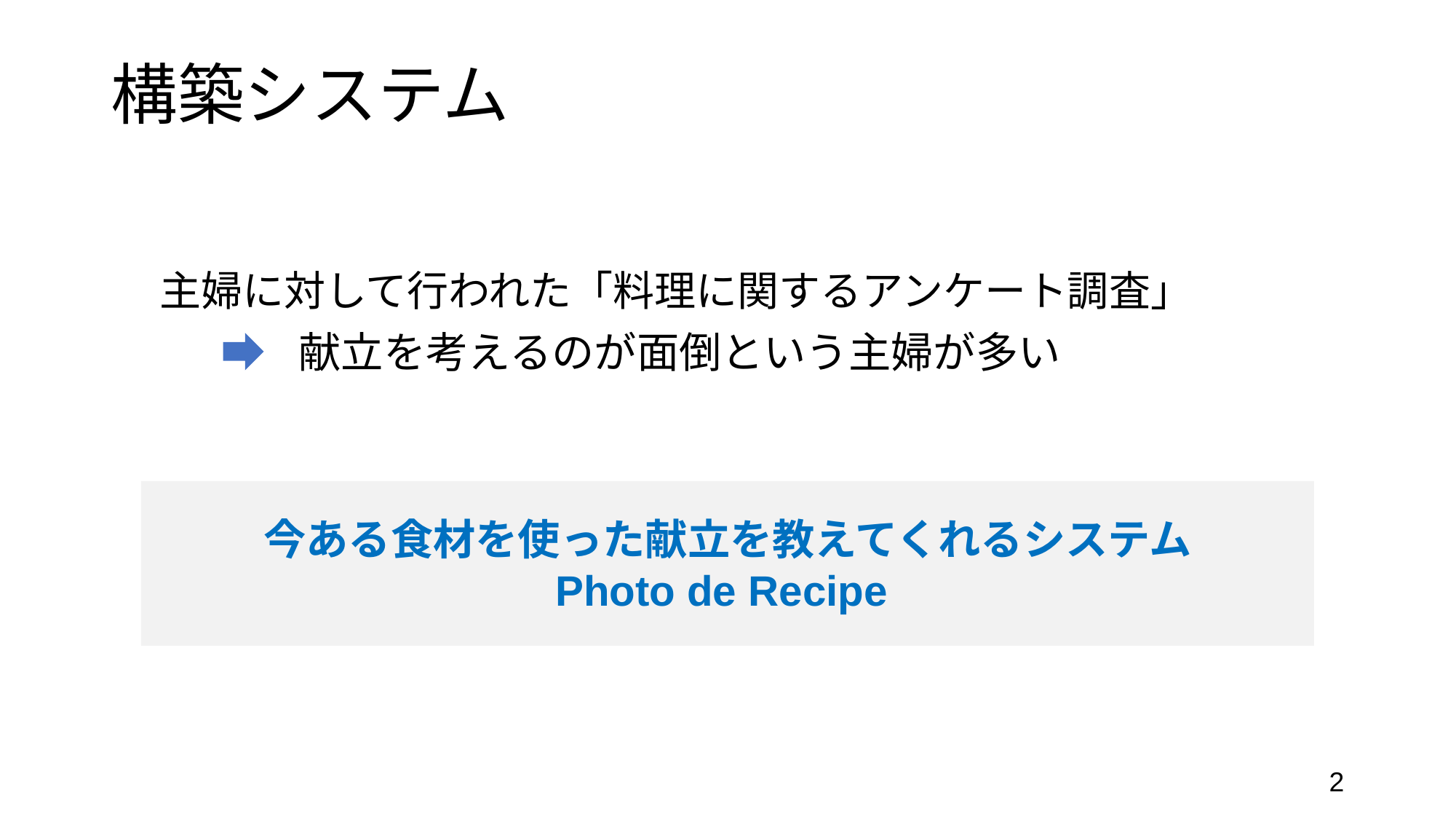

# 構築システム
主婦に対して行われた「料理に関するアンケート調査」
献立を考えるのが面倒という主婦が多い

今ある食材を使った献立を教えてくれるシステム
Photo de Recipe
2